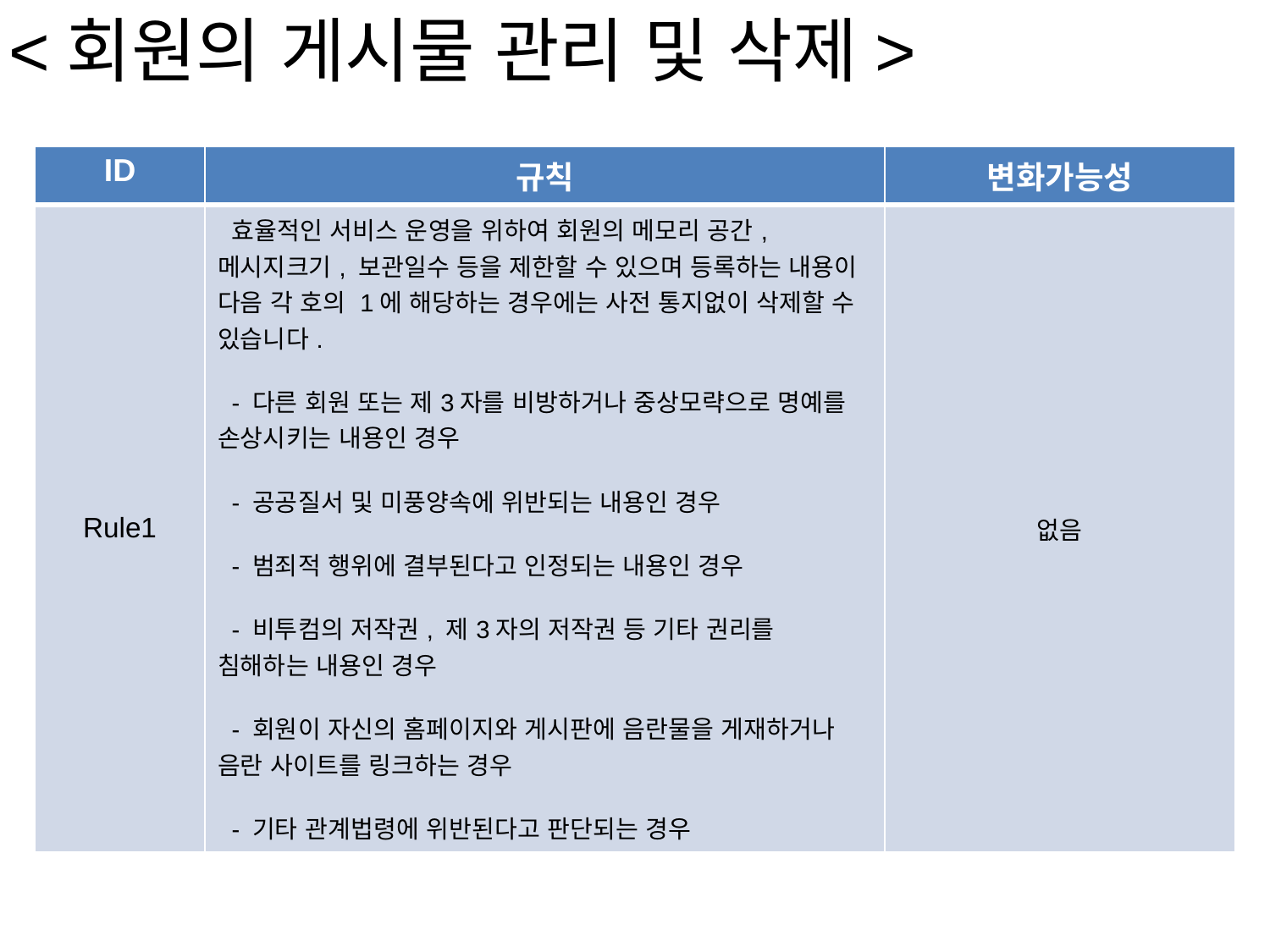

<회원의 게시물 관리 및 삭제>
| ID | 규칙 | 변화가능성 |
| --- | --- | --- |
| Rule1 | 효율적인 서비스 운영을 위하여 회원의 메모리 공간, 메시지크기, 보관일수 등을 제한할 수 있으며 등록하는 내용이 다음 각 호의 1에 해당하는 경우에는 사전 통지없이 삭제할 수 있습니다. - 다른 회원 또는 제3자를 비방하거나 중상모략으로 명예를 손상시키는 내용인 경우 - 공공질서 및 미풍양속에 위반되는 내용인 경우 - 범죄적 행위에 결부된다고 인정되는 내용인 경우 - 비투컴의 저작권, 제3자의 저작권 등 기타 권리를 침해하는 내용인 경우 - 회원이 자신의 홈페이지와 게시판에 음란물을 게재하거나 음란 사이트를 링크하는 경우 - 기타 관계법령에 위반된다고 판단되는 경우 | 없음 |